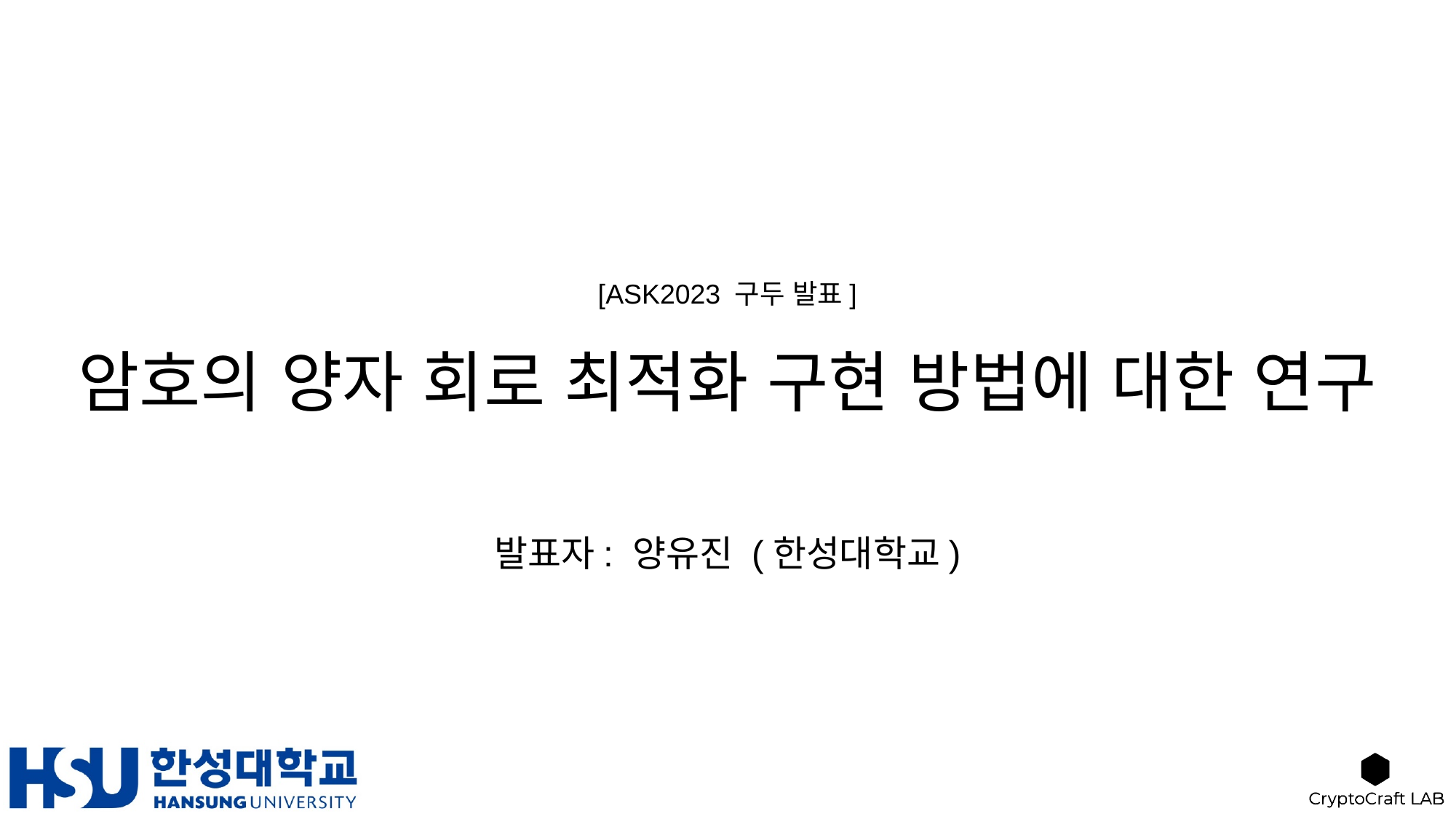

# 암호의 양자 회로 최적화 구현 방법에 대한 연구
[ASK2023 구두 발표]
발표자: 양유진 (한성대학교)